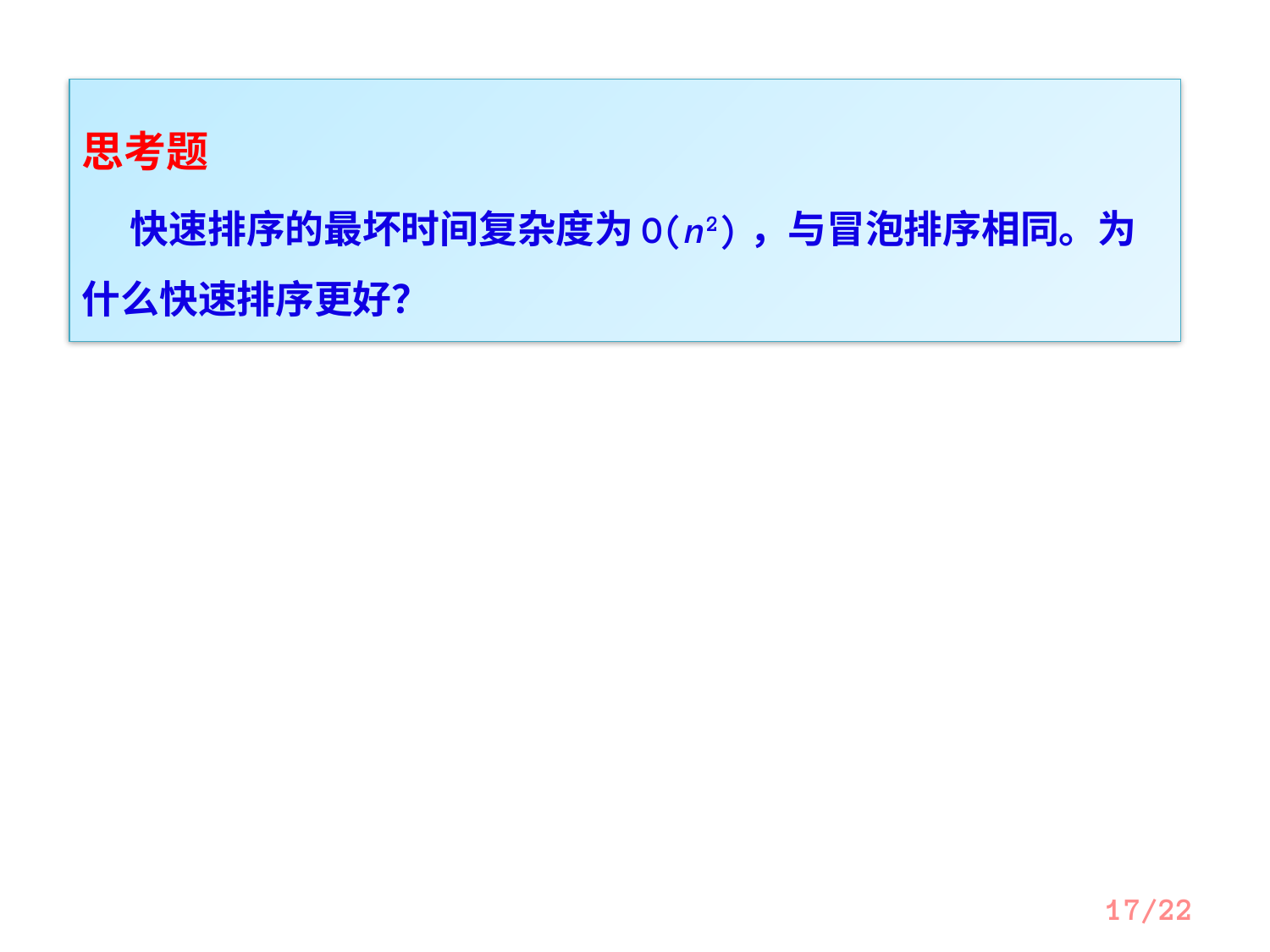

思考题
    快速排序的最坏时间复杂度为O(n2)，与冒泡排序相同。为什么快速排序更好？
17/22